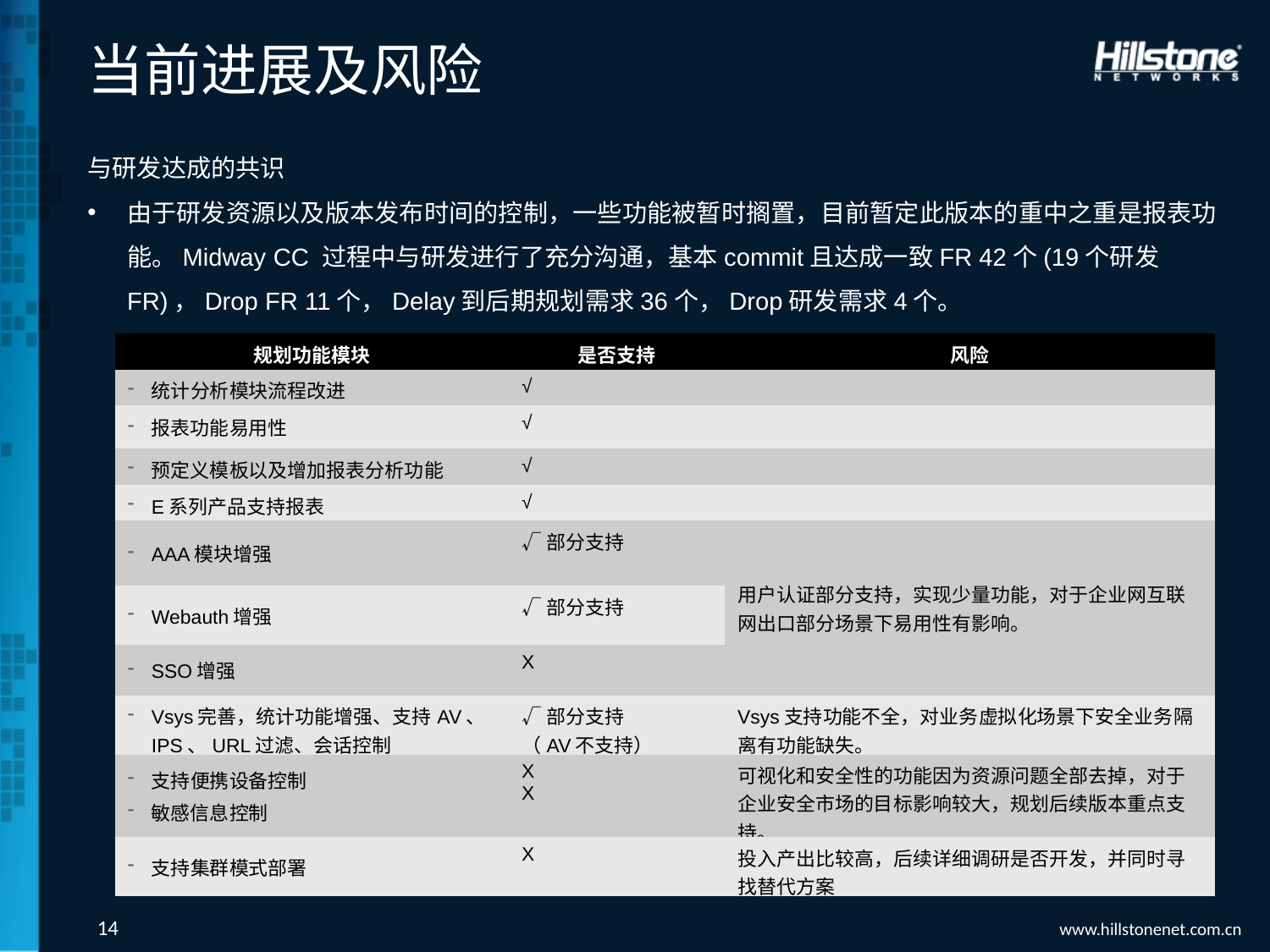

# 当前进展及风险
与研发达成的共识
由于研发资源以及版本发布时间的控制，一些功能被暂时搁置，目前暂定此版本的重中之重是报表功能。Midway CC 过程中与研发进行了充分沟通，基本commit且达成一致FR 42个(19个研发FR)，Drop FR 11个，Delay到后期规划需求36个，Drop研发需求4个。

| 规划功能模块 | 是否支持 | 风险 |
| --- | --- | --- |
| 统计分析模块流程改进 | √ |  |
| 报表功能易用性 | √ |  |
| 预定义模板以及增加报表分析功能 | √ |  |
| E系列产品支持报表 | √ |  |
| AAA模块增强 | √部分支持 | 用户认证部分支持，实现少量功能，对于企业网互联网出口部分场景下易用性有影响。 |
| Webauth增强 | √部分支持 |  |
| SSO增强 | X |  |
| Vsys完善，统计功能增强、支持AV、IPS、URL过滤、会话控制 | √部分支持 （AV不支持） | Vsys支持功能不全，对业务虚拟化场景下安全业务隔离有功能缺失。 |
| 支持便携设备控制 敏感信息控制 | X X | 可视化和安全性的功能因为资源问题全部去掉，对于企业安全市场的目标影响较大，规划后续版本重点支持。 |
| 支持集群模式部署 | X | 投入产出比较高，后续详细调研是否开发，并同时寻找替代方案 |